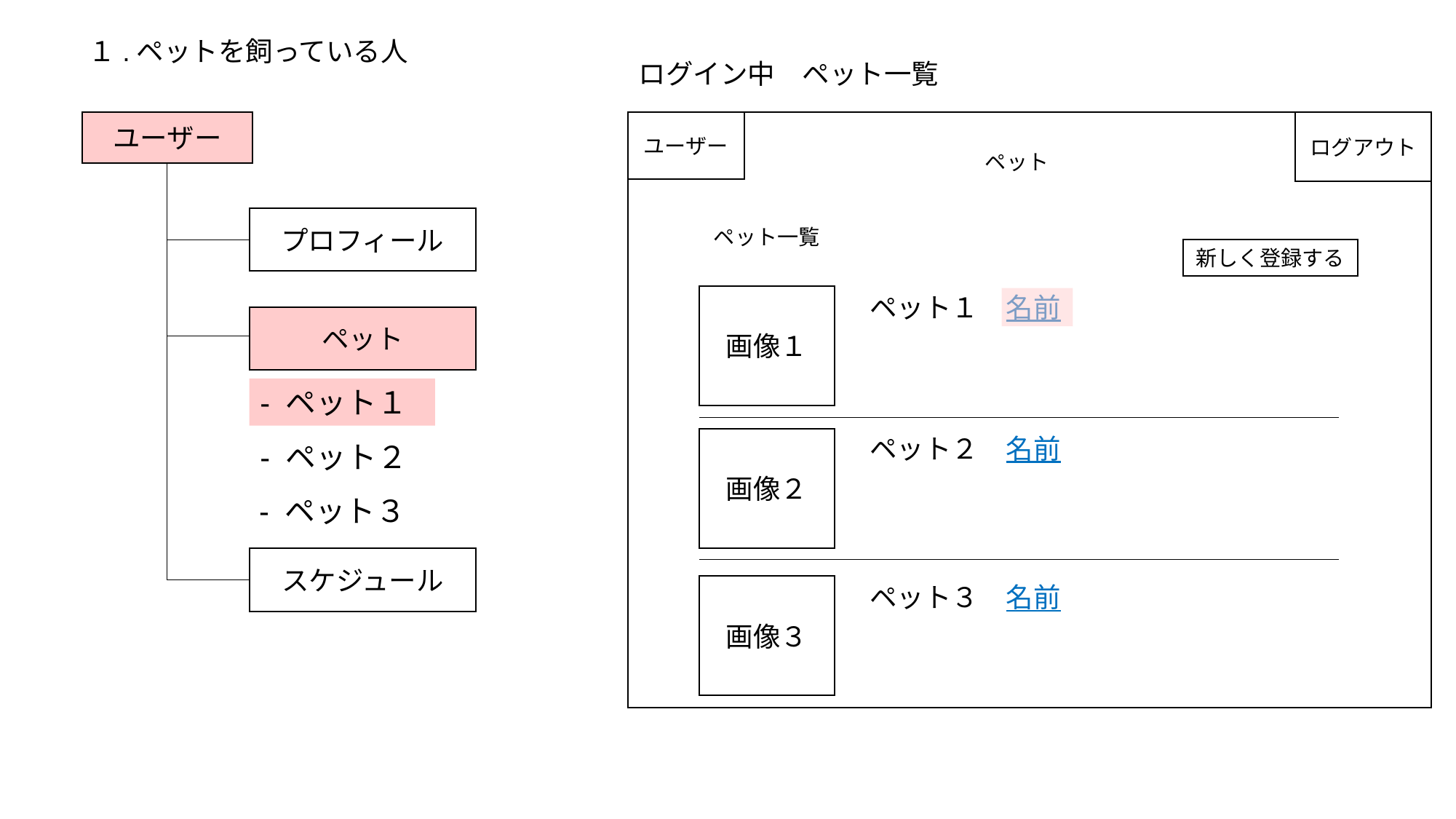

１.ペットを飼っている人
ログイン中　ペット一覧
ユーザー

ユーザー
ログアウト
ペット
プロフィール
ペット一覧
新しく登録する
ペット１　名前

画像１

ペット
- ペット１
ペット２　名前

画像２
- ペット２
- ペット３
スケジュール
ペット３　名前

画像３